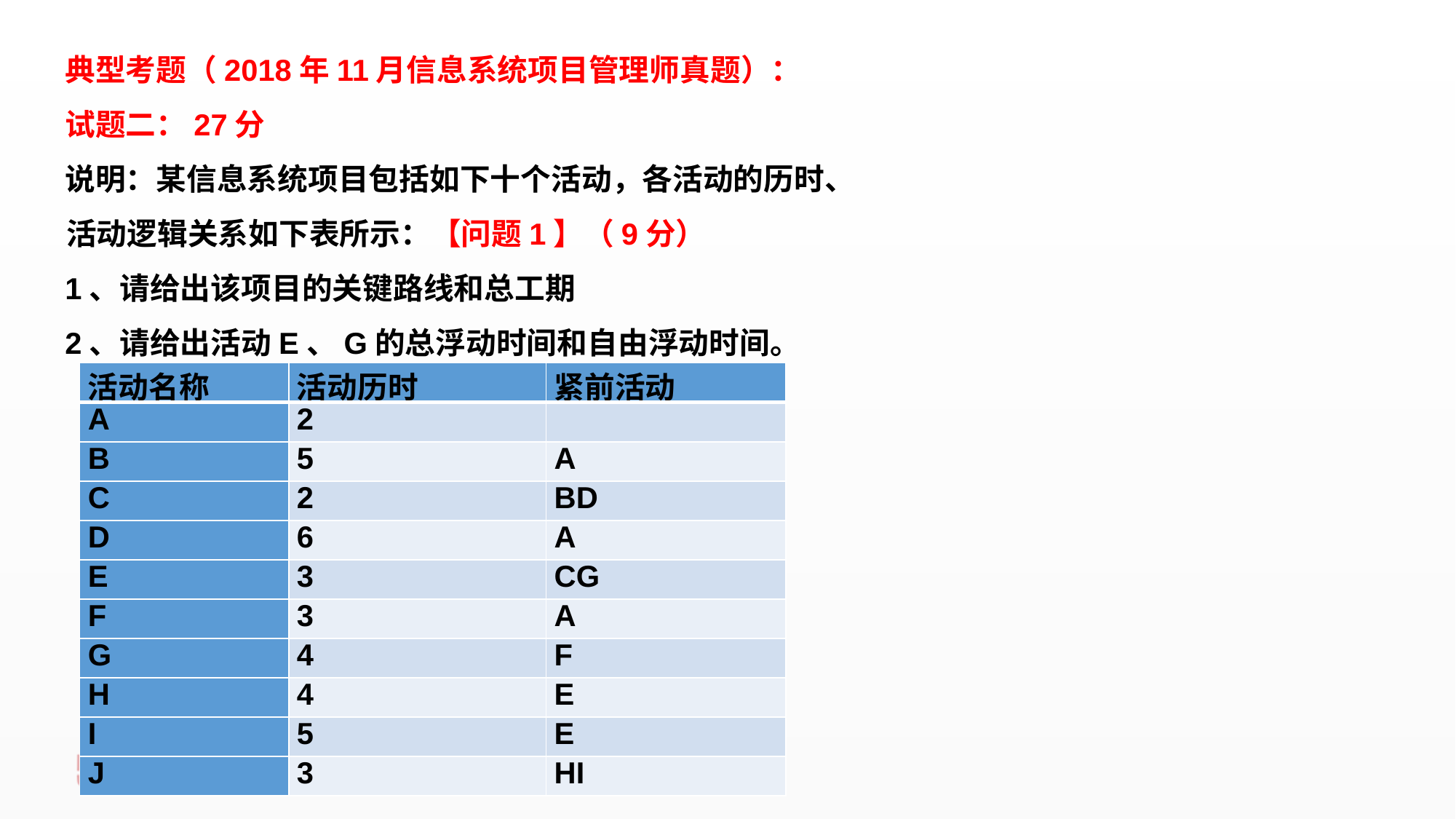

典型考题（2018年11月信息系统项目管理师真题）：
试题二：27分
说明：某信息系统项目包括如下十个活动，各活动的历时、活动逻辑关系如下表所示：【问题1】（9分）
1、请给出该项目的关键路线和总工期
2、请给出活动E、G的总浮动时间和自由浮动时间。
| 活动名称 | 活动历时 | 紧前活动 |
| --- | --- | --- |
| A | 2 |  |
| B | 5 | A |
| C | 2 | BD |
| D | 6 | A |
| E | 3 | CG |
| F | 3 | A |
| G | 4 | F |
| H | 4 | E |
| I | 5 | E |
| J | 3 | HI |